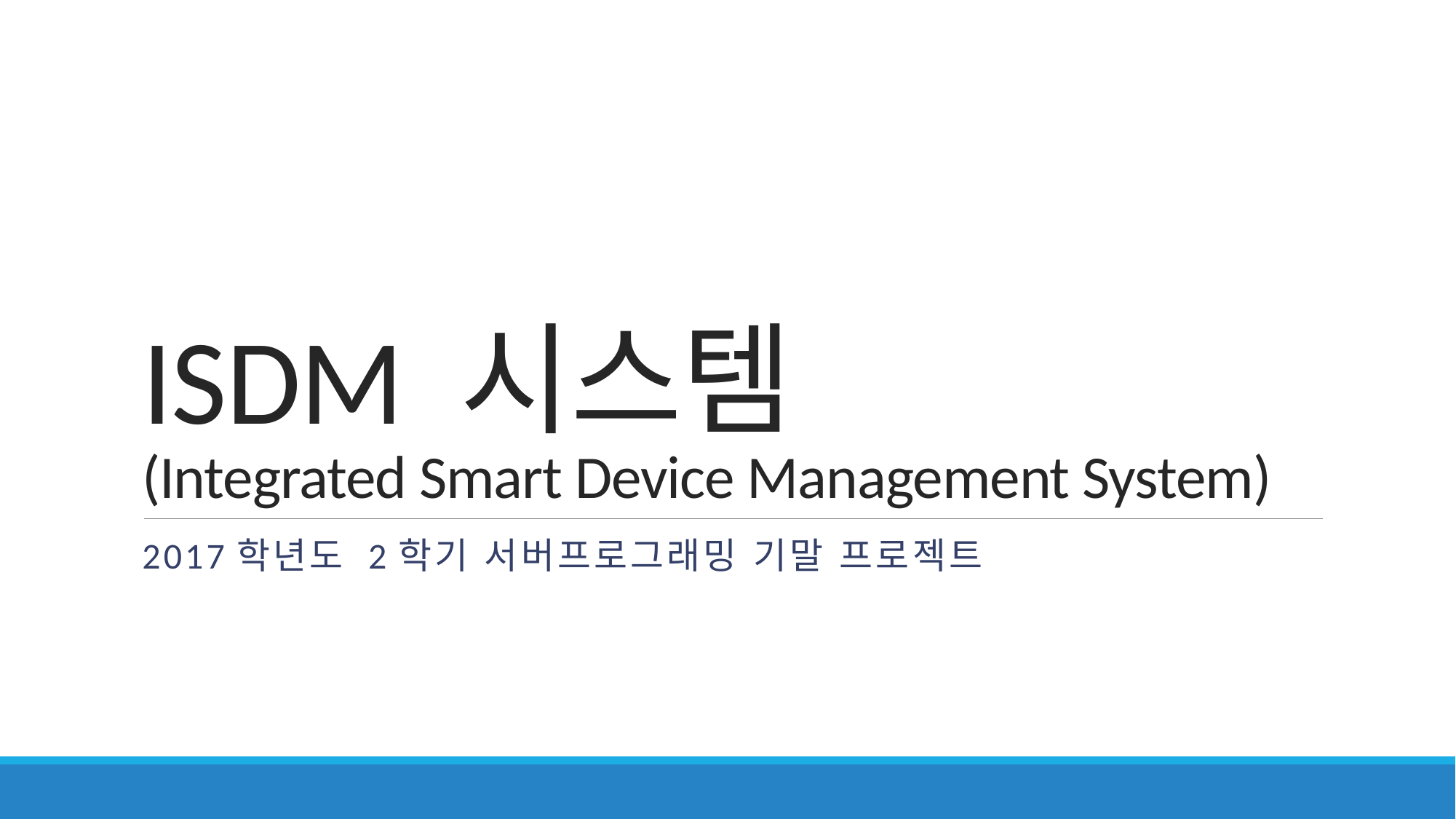

# ISDM 시스템 (Integrated Smart Device Management System)
2017학년도 2학기 서버프로그래밍 기말 프로젝트